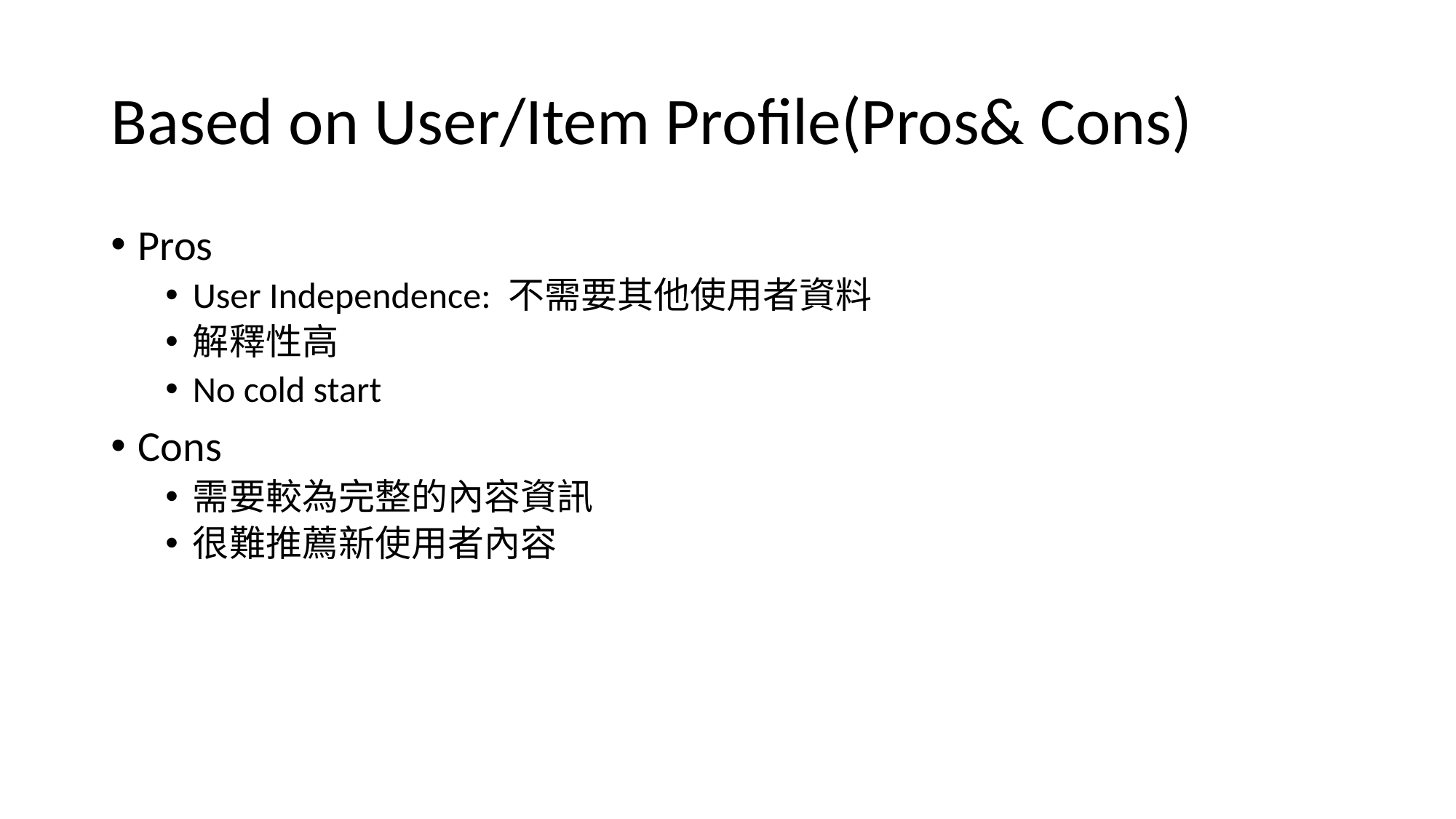

# Based on User/Item Profile(Pros& Cons)
Pros
User Independence: 不需要其他使用者資料
解釋性高
No cold start
Cons
需要較為完整的內容資訊
很難推薦新使用者內容